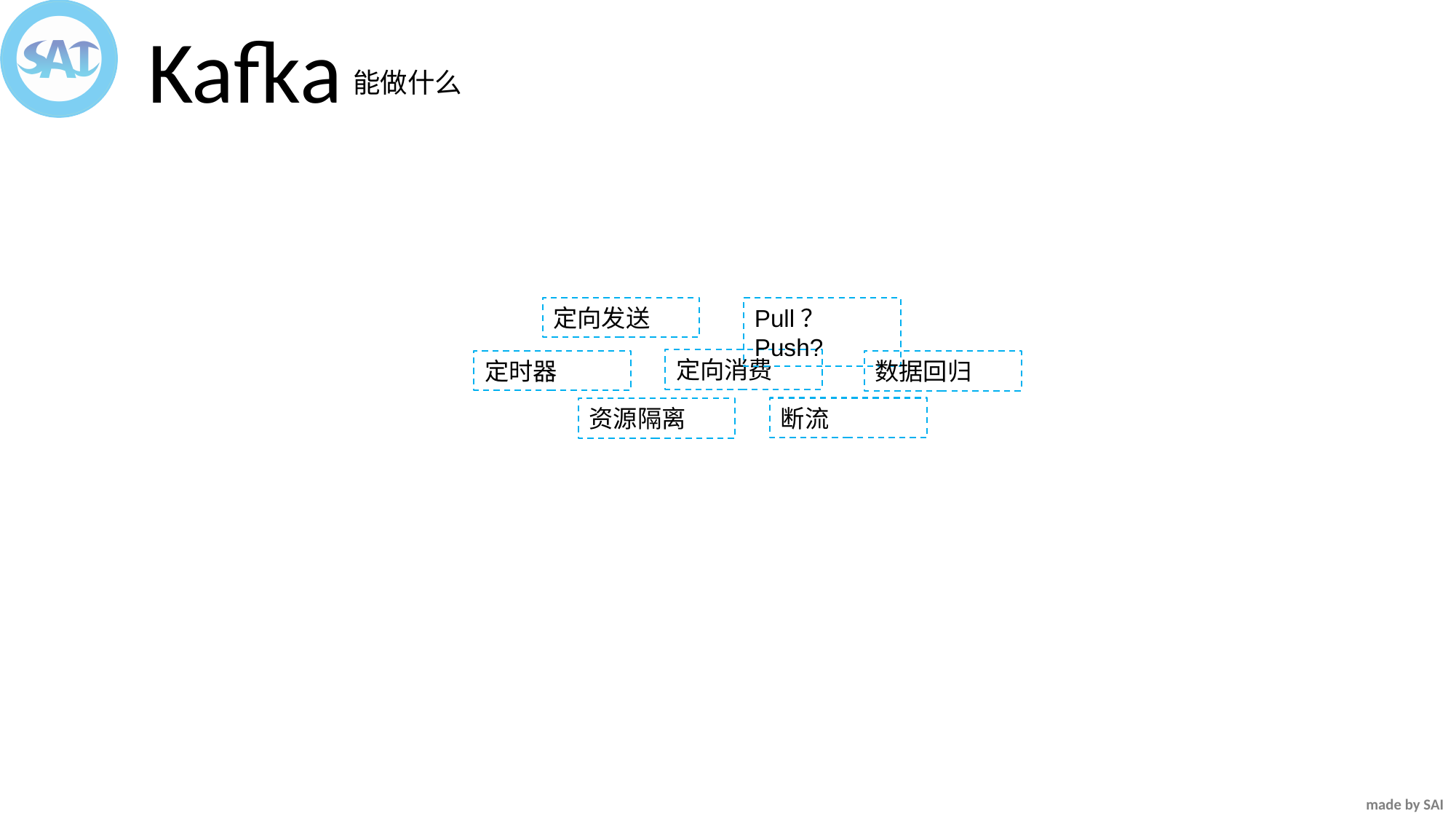

Kafka
能做什么
Pull？Push?
定向发送
定向消费
定时器
数据回归
断流
资源隔离